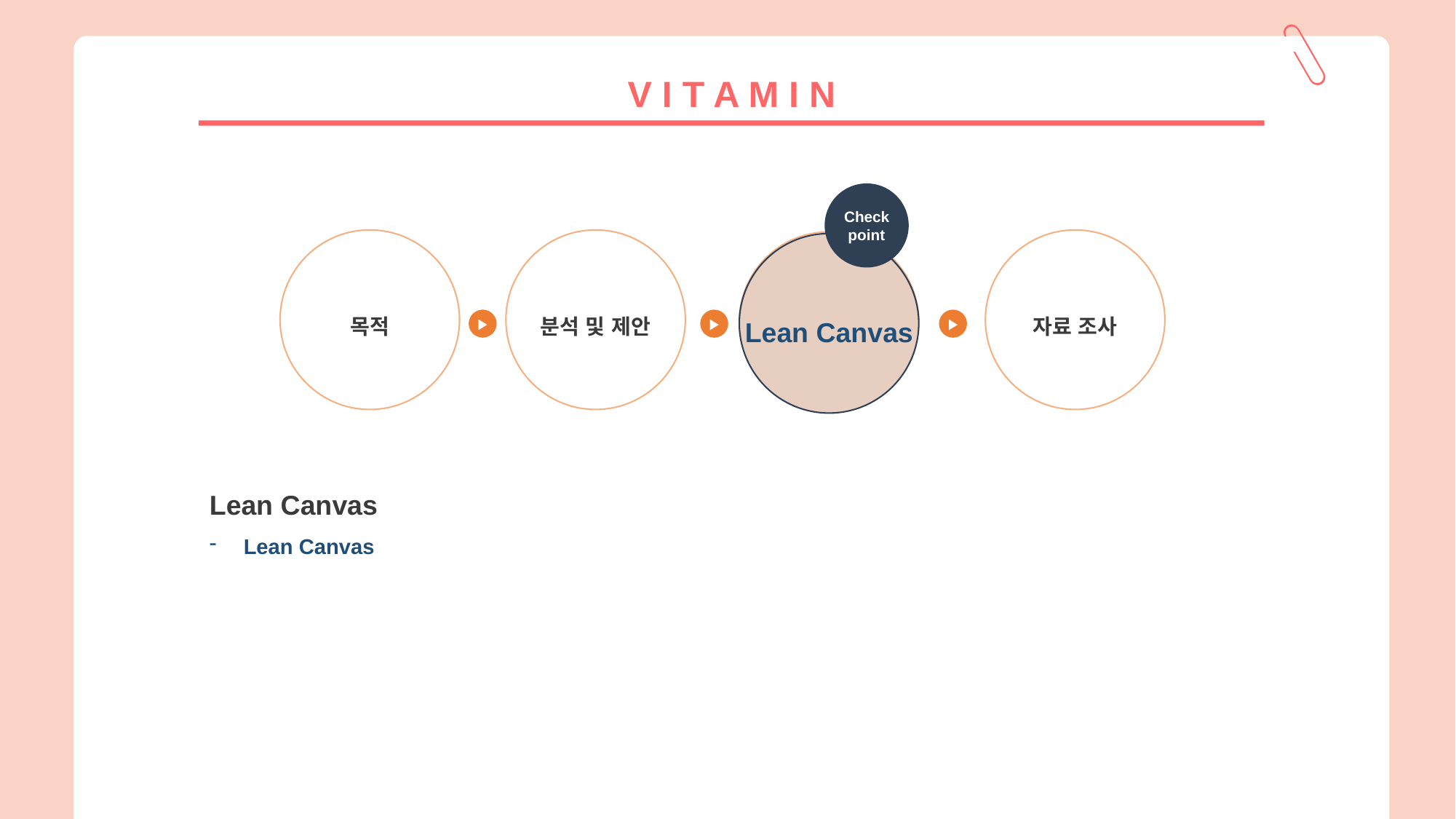

V I T A M I N

Check
point
목적
분석 및 제안
자료 조사
목적
Lean Canvas
▶
▶
▶
Lean Canvas
Lean Canvas